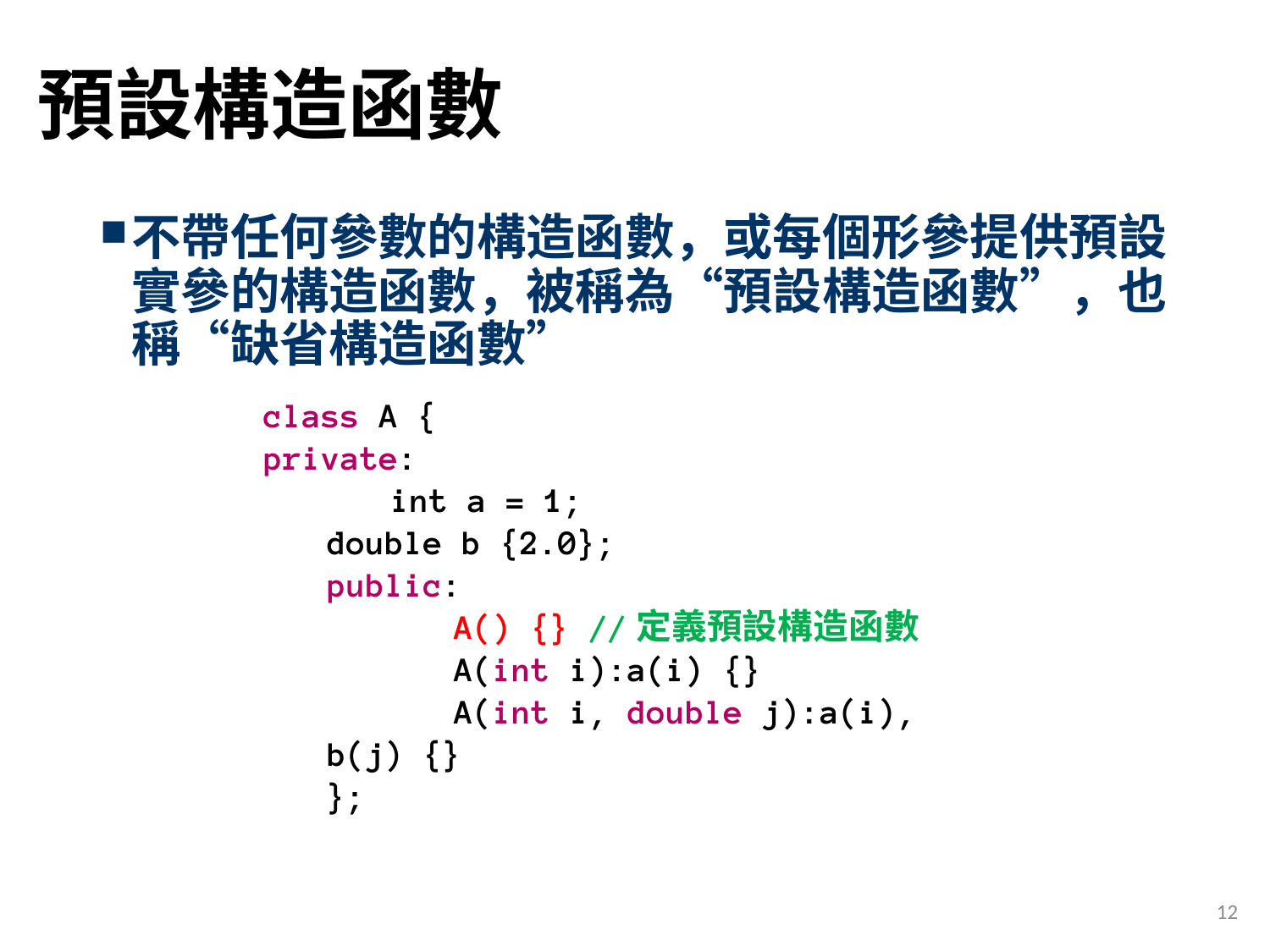

# 預設構造函數
不帶任何參數的構造函數，或每個形參提供預設實參的構造函數，被稱為“預設構造函數”，也稱“缺省構造函數”

class A {
private:
	int a = 1;
double b {2.0};
public:
	A() {} //定義預設構造函數
	A(int i):a(i) {}
	A(int i, double j):a(i), b(j) {}
};
12